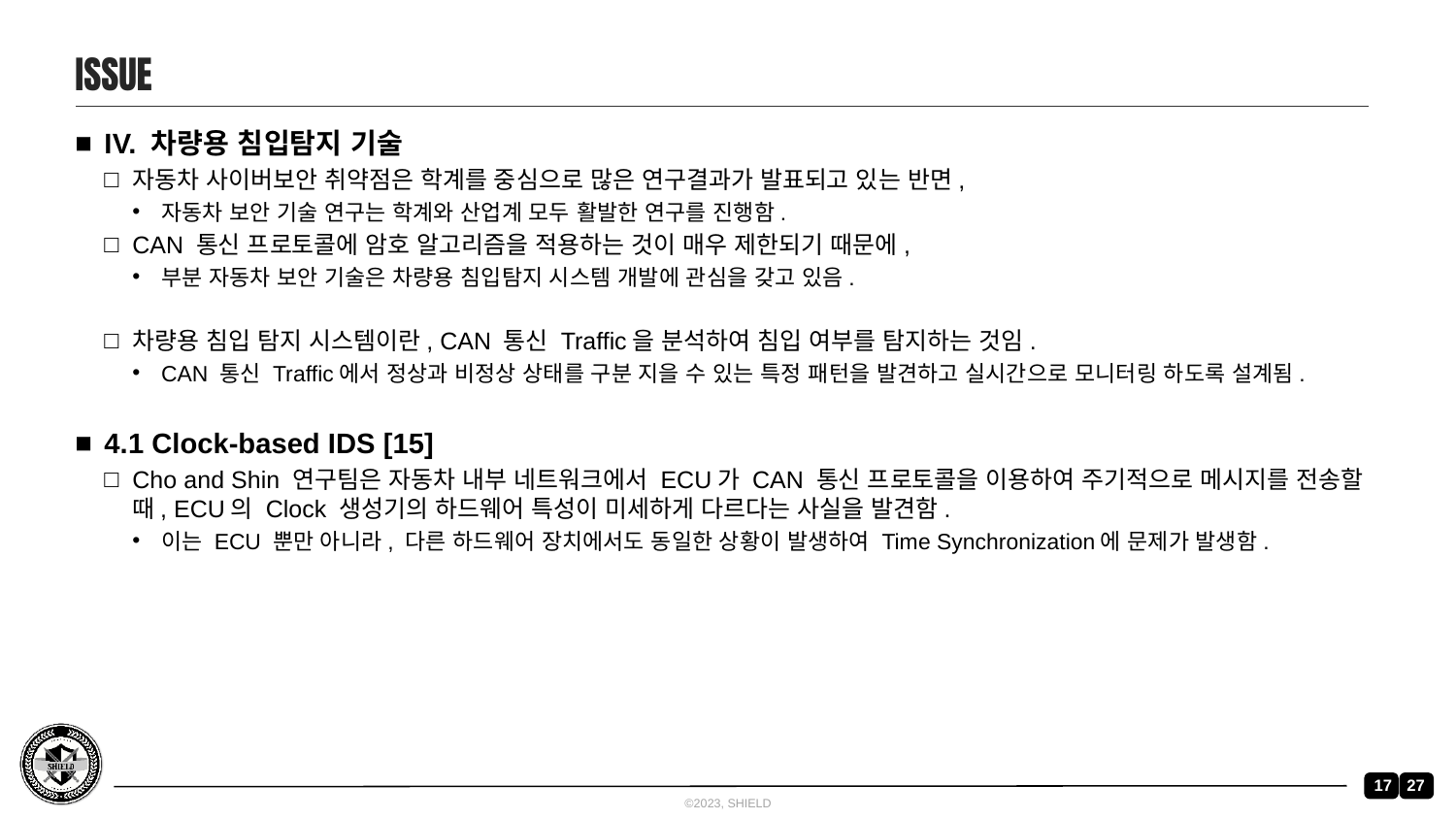

# ISSUE
IV. 차량용 침입탐지 기술
자동차 사이버보안 취약점은 학계를 중심으로 많은 연구결과가 발표되고 있는 반면,
자동차 보안 기술 연구는 학계와 산업계 모두 활발한 연구를 진행함.
CAN 통신 프로토콜에 암호 알고리즘을 적용하는 것이 매우 제한되기 때문에,
부분 자동차 보안 기술은 차량용 침입탐지 시스템 개발에 관심을 갖고 있음.

차량용 침입 탐지 시스템이란, CAN 통신 Traffic을 분석하여 침입 여부를 탐지하는 것임.
CAN 통신 Traffic에서 정상과 비정상 상태를 구분 지을 수 있는 특정 패턴을 발견하고 실시간으로 모니터링 하도록 설계됨.

4.1 Clock-based IDS [15]
Cho and Shin 연구팀은 자동차 내부 네트워크에서 ECU가 CAN 통신 프로토콜을 이용하여 주기적으로 메시지를 전송할 때, ECU의 Clock 생성기의 하드웨어 특성이 미세하게 다르다는 사실을 발견함.
이는 ECU 뿐만 아니라, 다른 하드웨어 장치에서도 동일한 상황이 발생하여 Time Synchronization에 문제가 발생함.